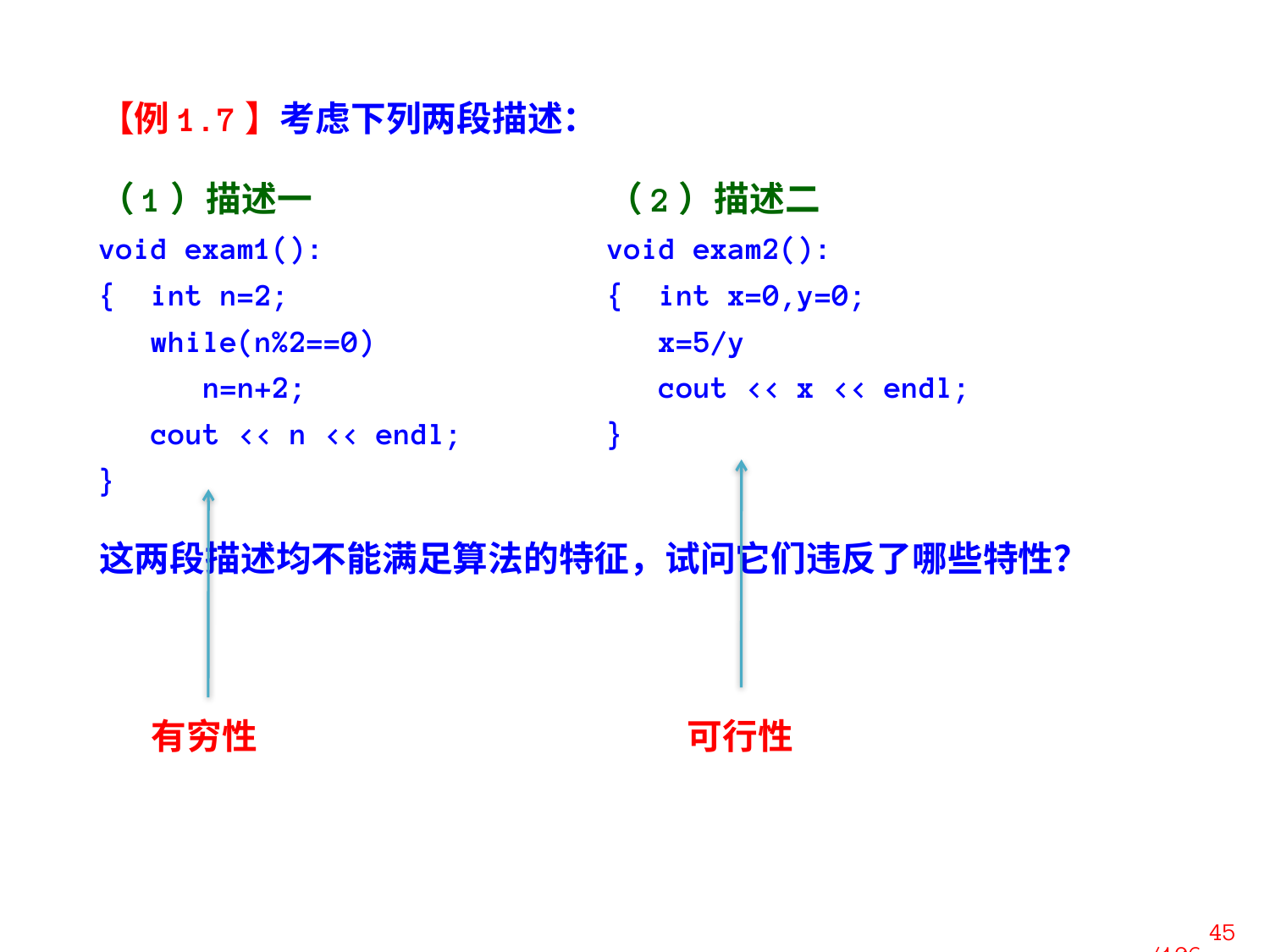

【例1.7】考虑下列两段描述：
（1）描述一			（2）描述二
void exam1():			void exam2():
{  int n=2;			{  int x=0,y=0;
   while(n%2==0)		   x=5/y
      n=n+2;			   cout << x << endl;
   cout << n << endl;		}
}
这两段描述均不能满足算法的特征，试问它们违反了哪些特性？
可行性
有穷性
                 45/106